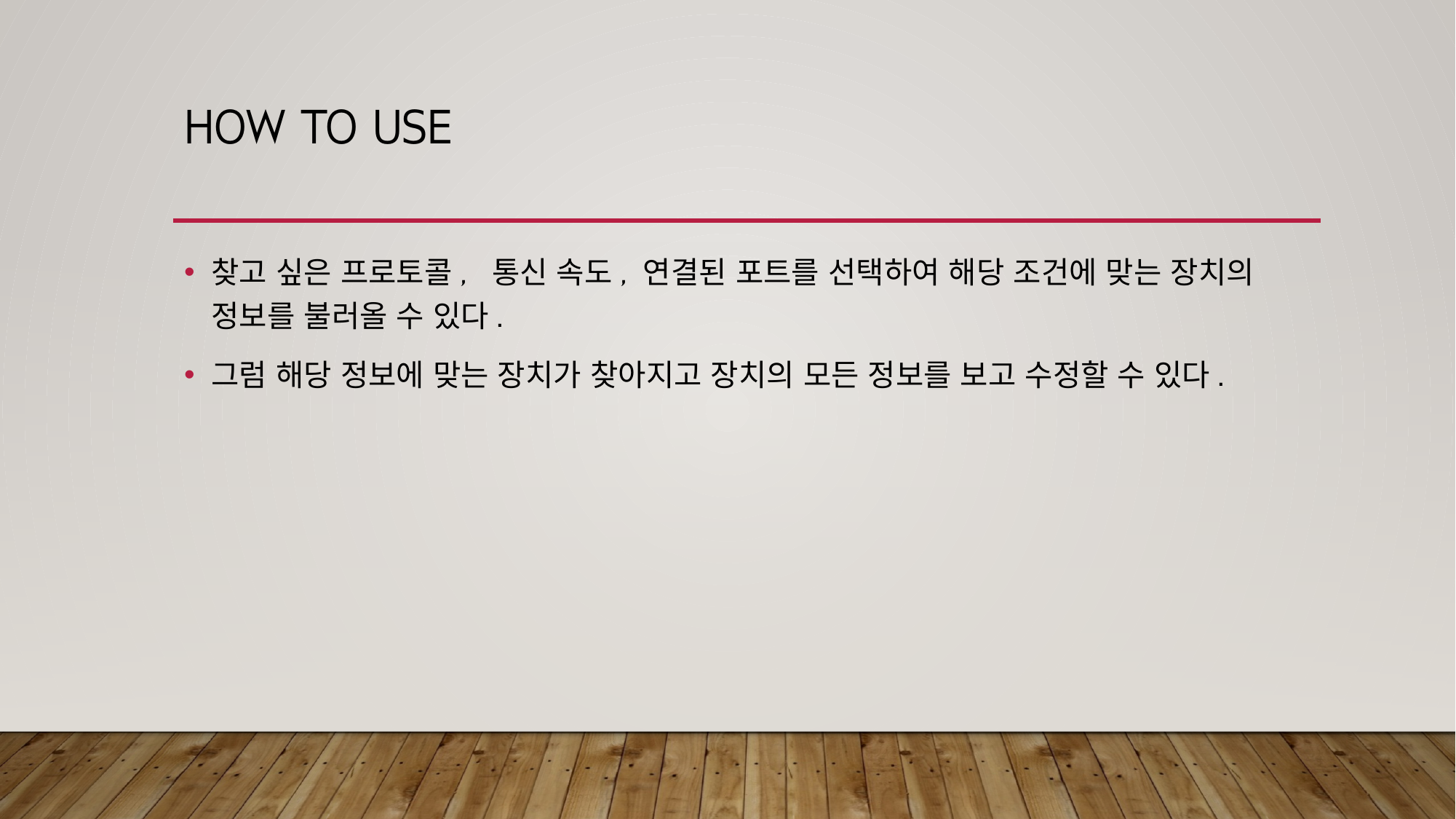

# How to use
찾고 싶은 프로토콜,  통신 속도, 연결된 포트를 선택하여 해당 조건에 맞는 장치의 정보를 불러올 수 있다.
그럼 해당 정보에 맞는 장치가 찾아지고 장치의 모든 정보를 보고 수정할 수 있다.